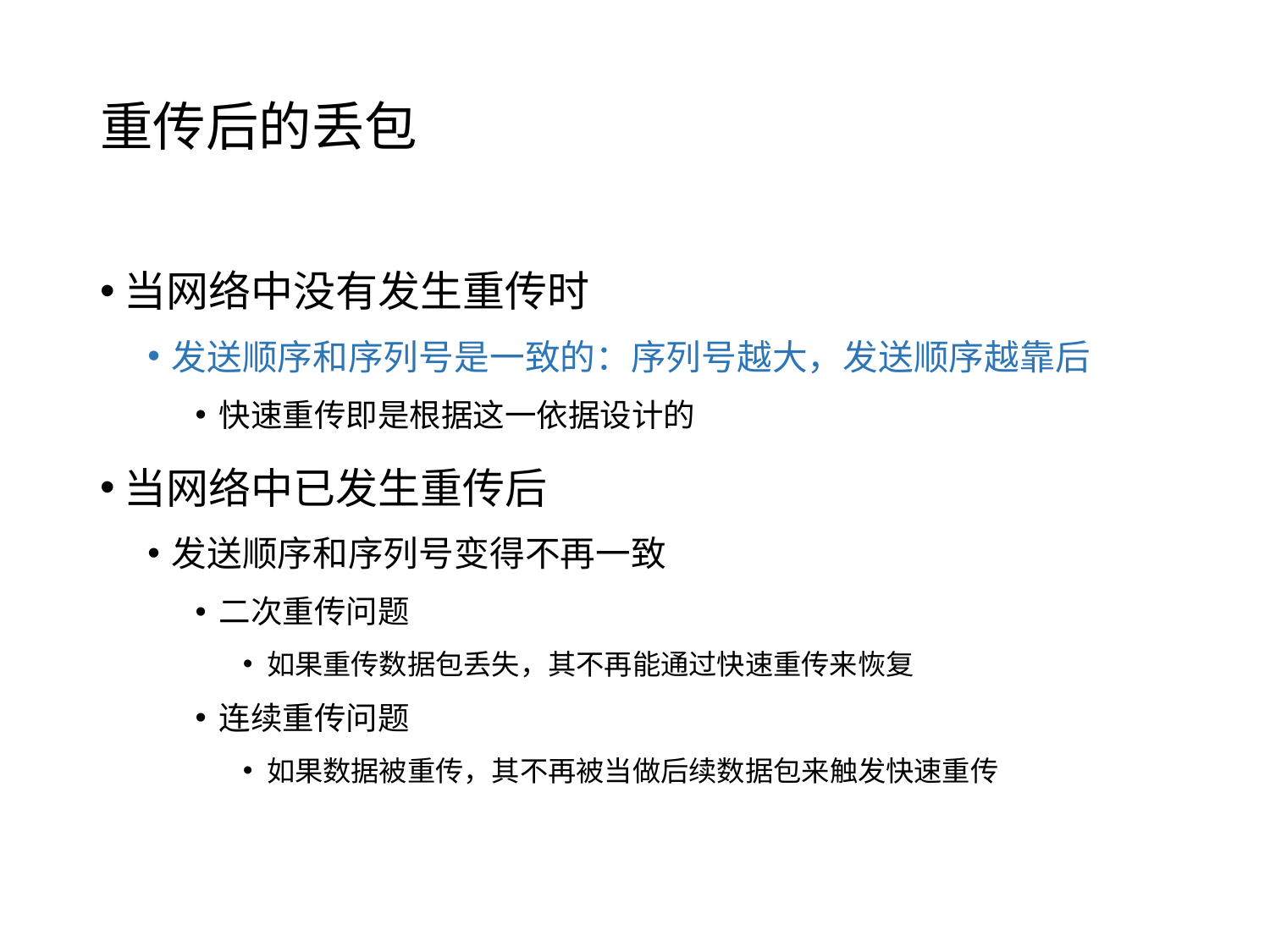

# 重传后的丢包
当网络中没有发生重传时
发送顺序和序列号是一致的：序列号越大，发送顺序越靠后
快速重传即是根据这一依据设计的
当网络中已发生重传后
发送顺序和序列号变得不再一致
二次重传问题
如果重传数据包丢失，其不再能通过快速重传来恢复
连续重传问题
如果数据被重传，其不再被当做后续数据包来触发快速重传
43